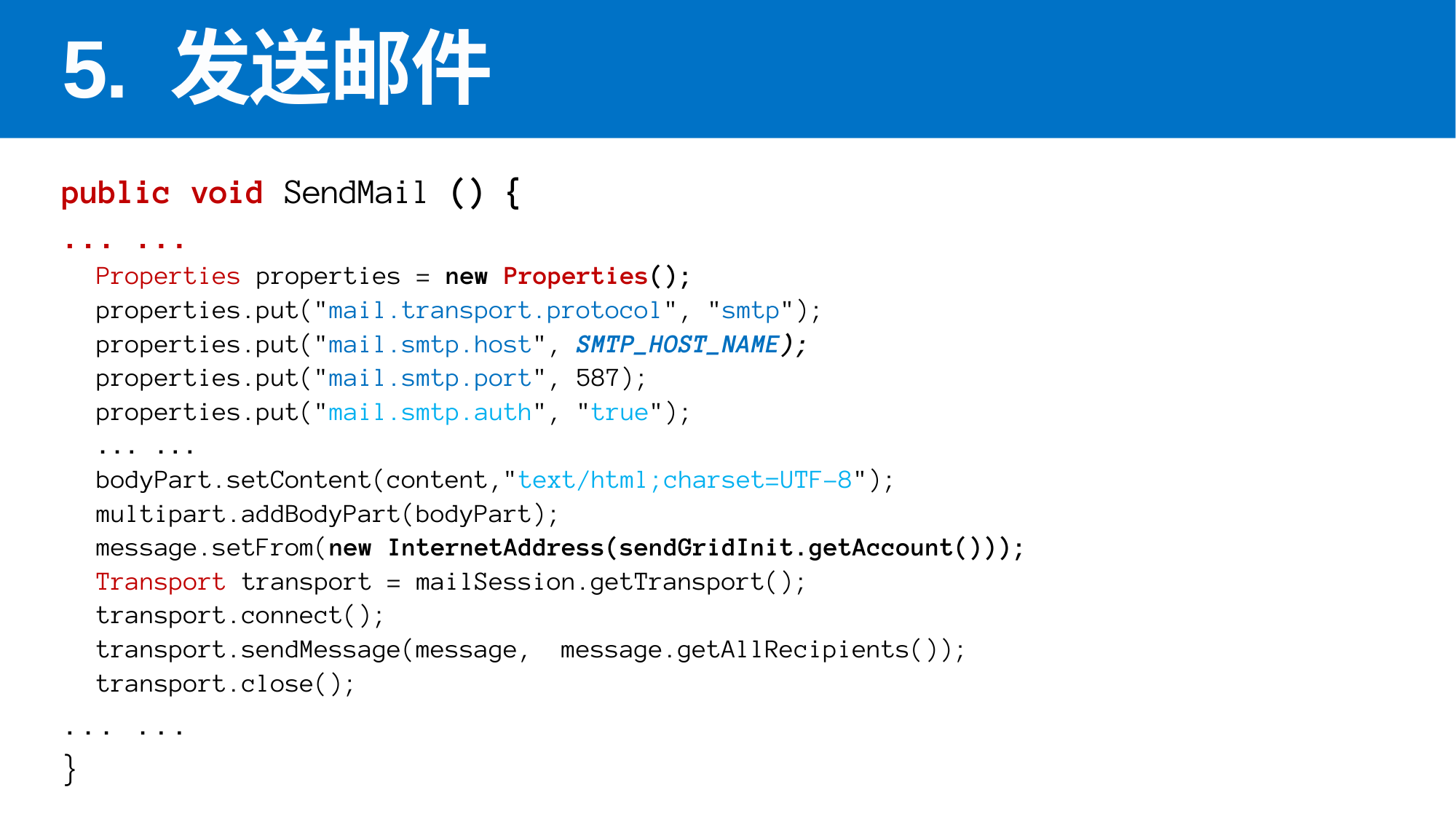

# 5. 发送邮件
public void SendMail () {
... ...
Properties properties = new Properties();
properties.put("mail.transport.protocol", "smtp");
properties.put("mail.smtp.host", SMTP_HOST_NAME);
properties.put("mail.smtp.port", 587);
properties.put("mail.smtp.auth", "true");
... ...
bodyPart.setContent(content,"text/html;charset=UTF-8");
multipart.addBodyPart(bodyPart);
message.setFrom(new InternetAddress(sendGridInit.getAccount()));
Transport transport = mailSession.getTransport();
transport.connect();
transport.sendMessage(message,  message.getAllRecipients());
transport.close();
... ...
}